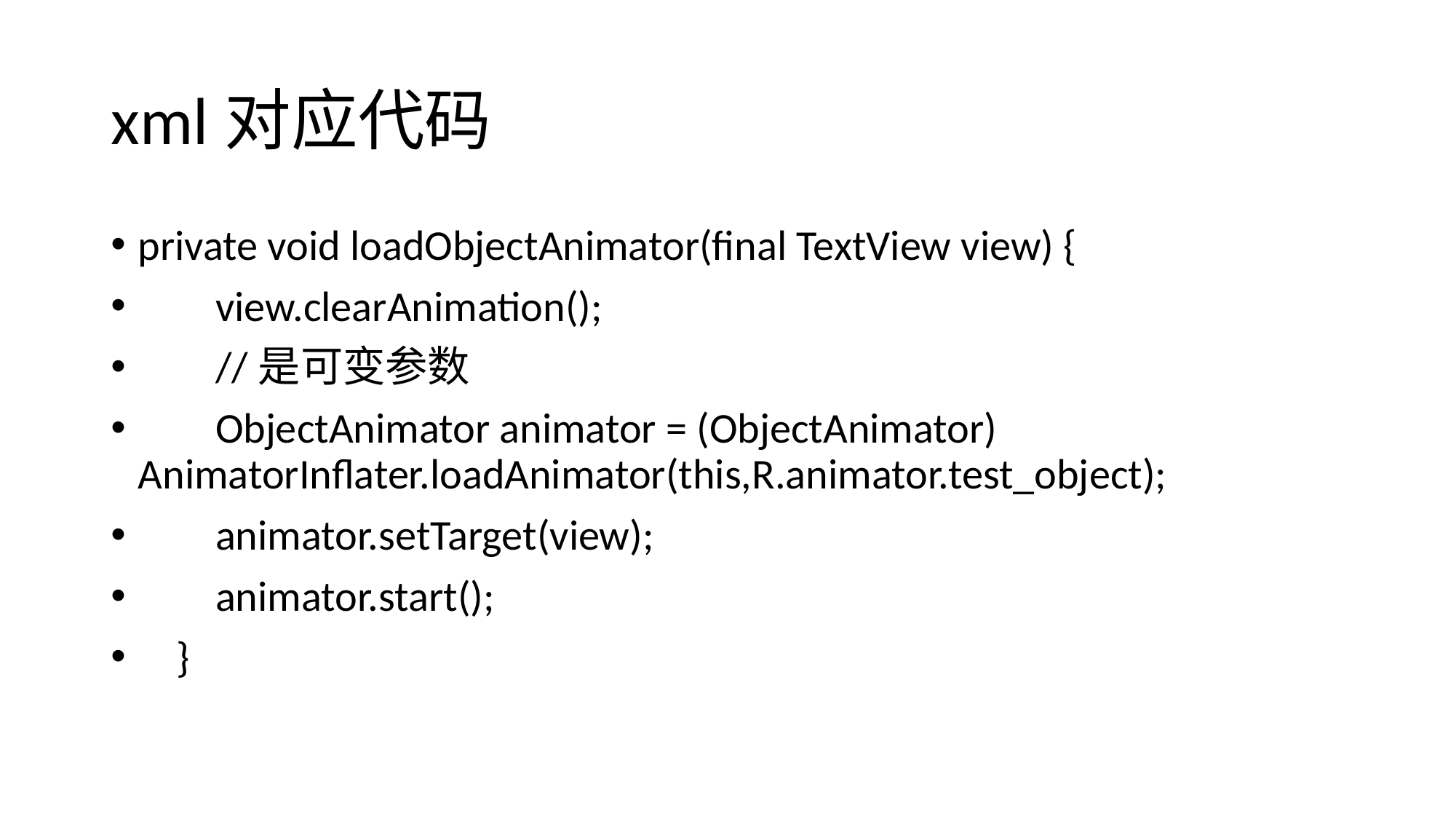

# xml对应代码
private void loadObjectAnimator(final TextView view) {
        view.clearAnimation();
        //是可变参数
        ObjectAnimator animator = (ObjectAnimator) AnimatorInflater.loadAnimator(this,R.animator.test_object);
        animator.setTarget(view);
        animator.start();
    }